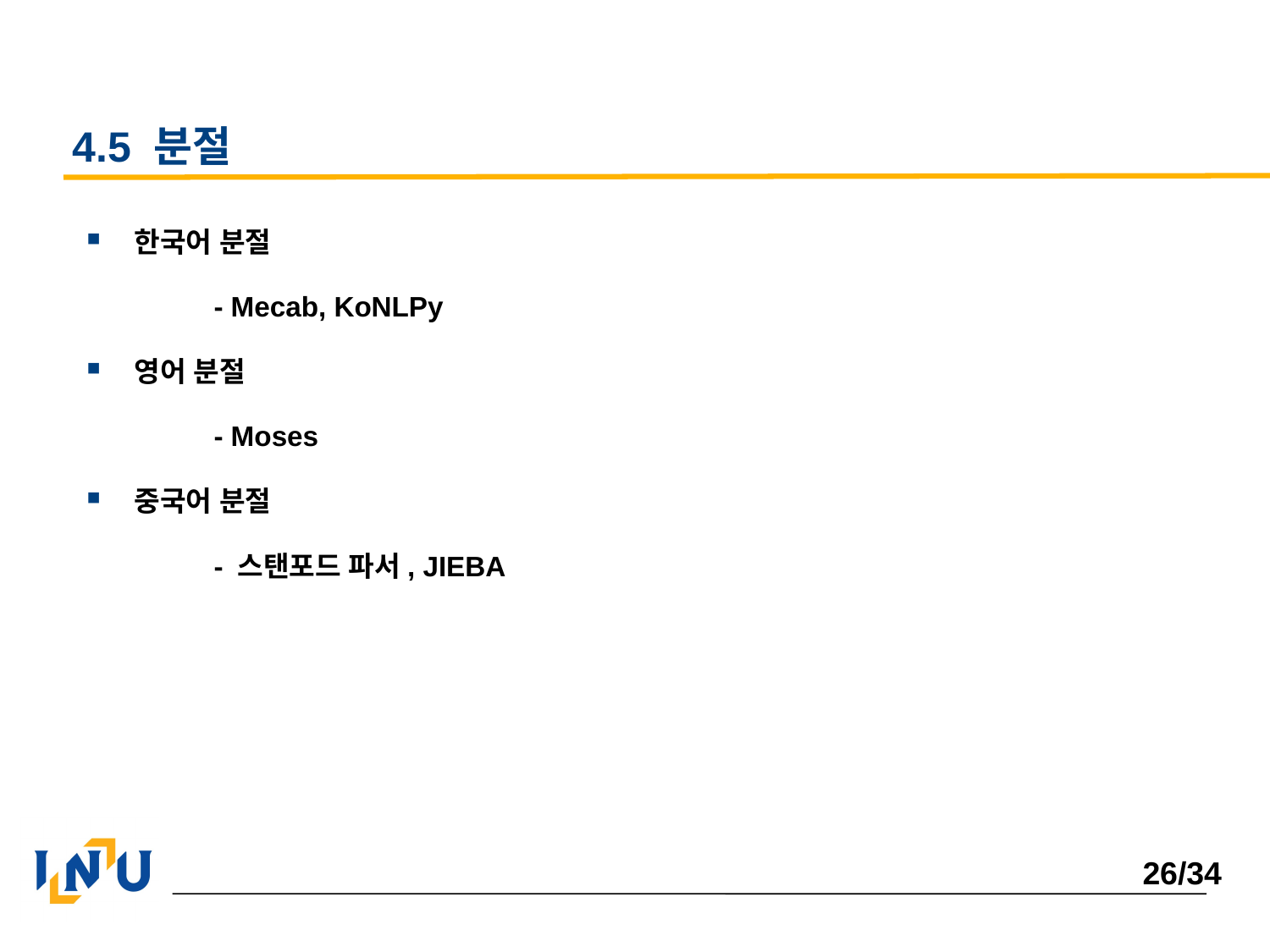

# 4.5 분절
한국어 분절
	- Mecab, KoNLPy
영어 분절
	- Moses
중국어 분절
	- 스탠포드 파서, JIEBA